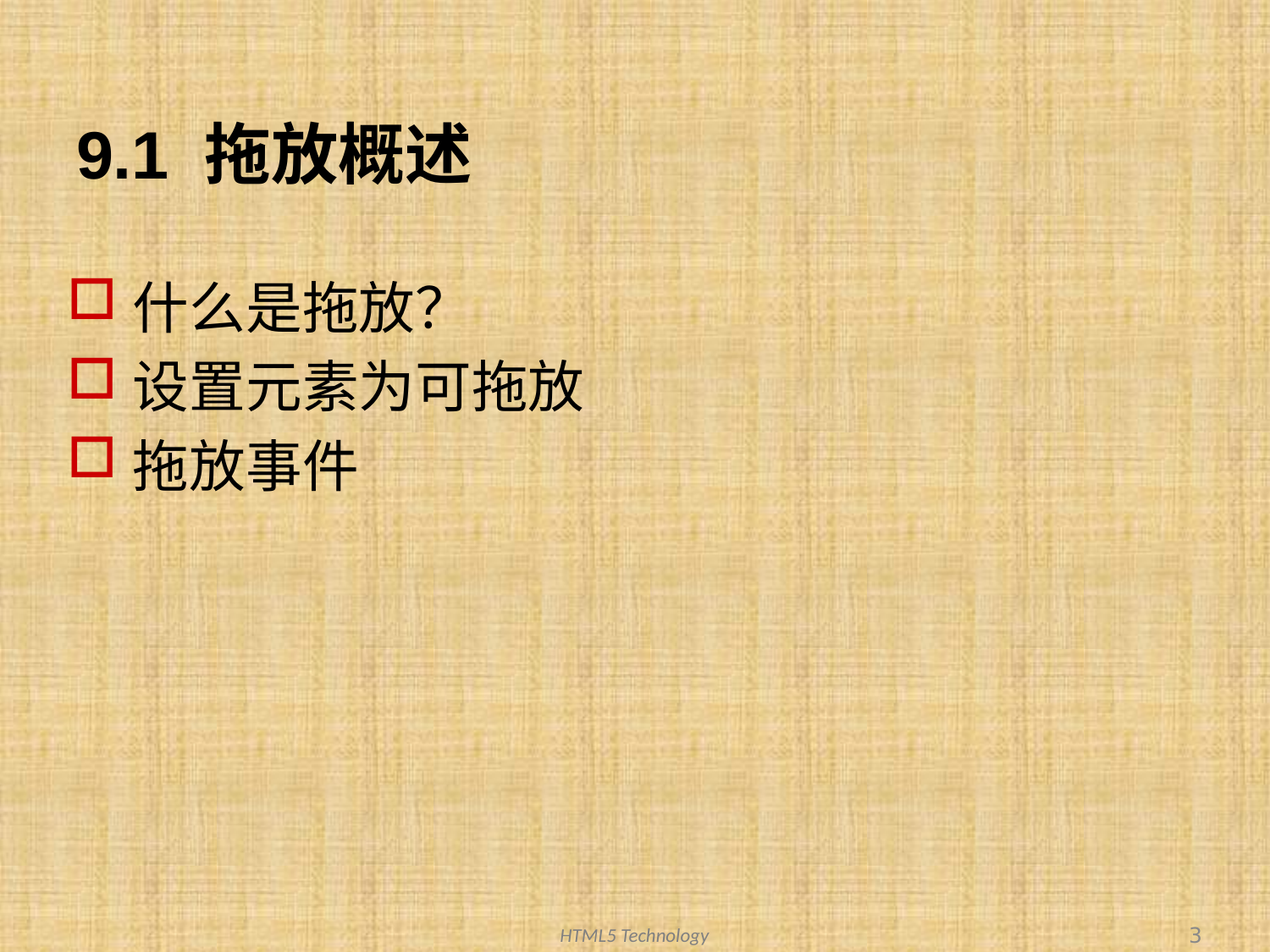

# 9.1 拖放概述
什么是拖放？
设置元素为可拖放
拖放事件

3
HTML5 Technology